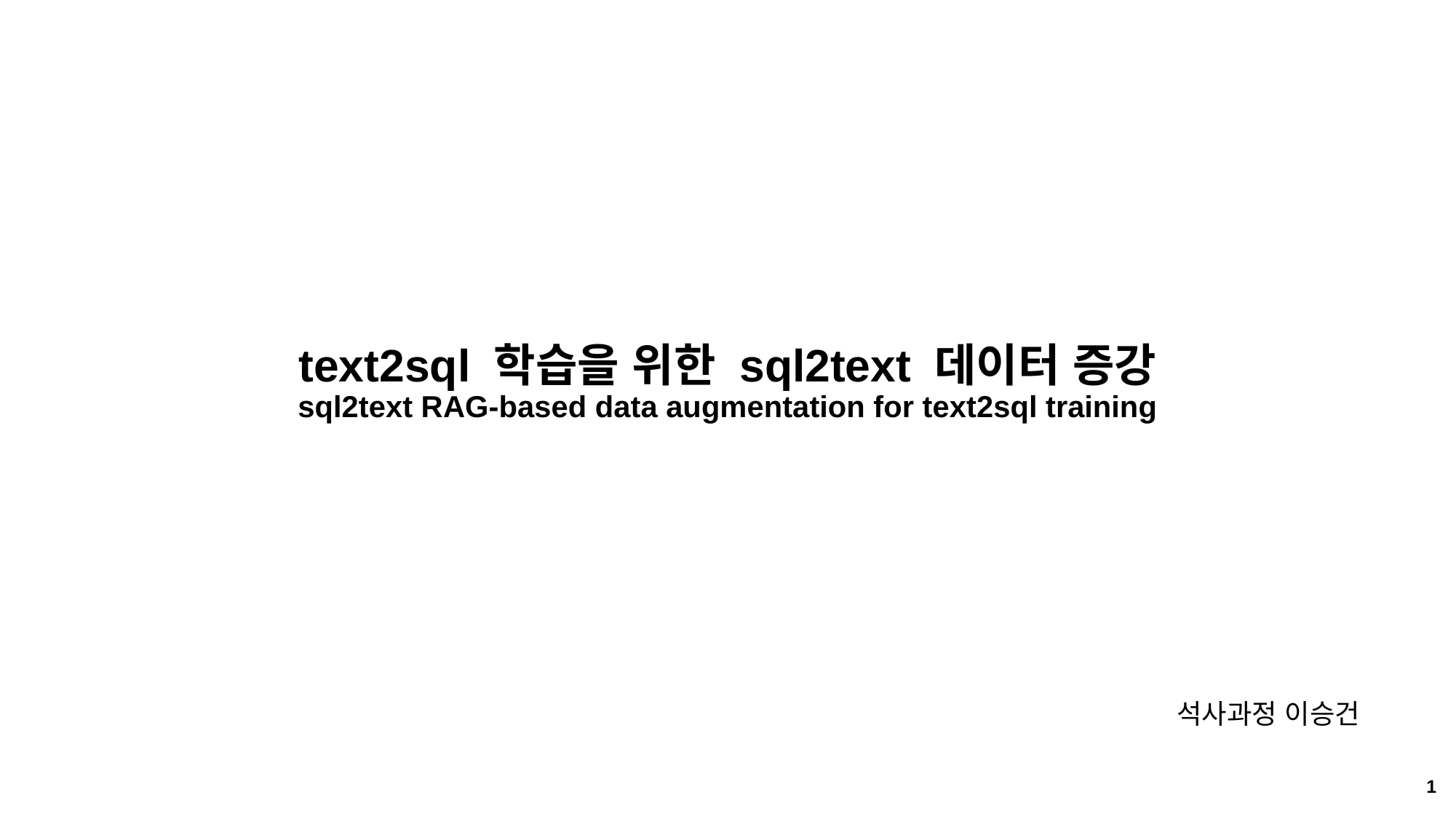

# text2sql 학습을 위한 sql2text 데이터 증강 sql2text RAG-based data augmentation for text2sql training
석사과정 이승건
1